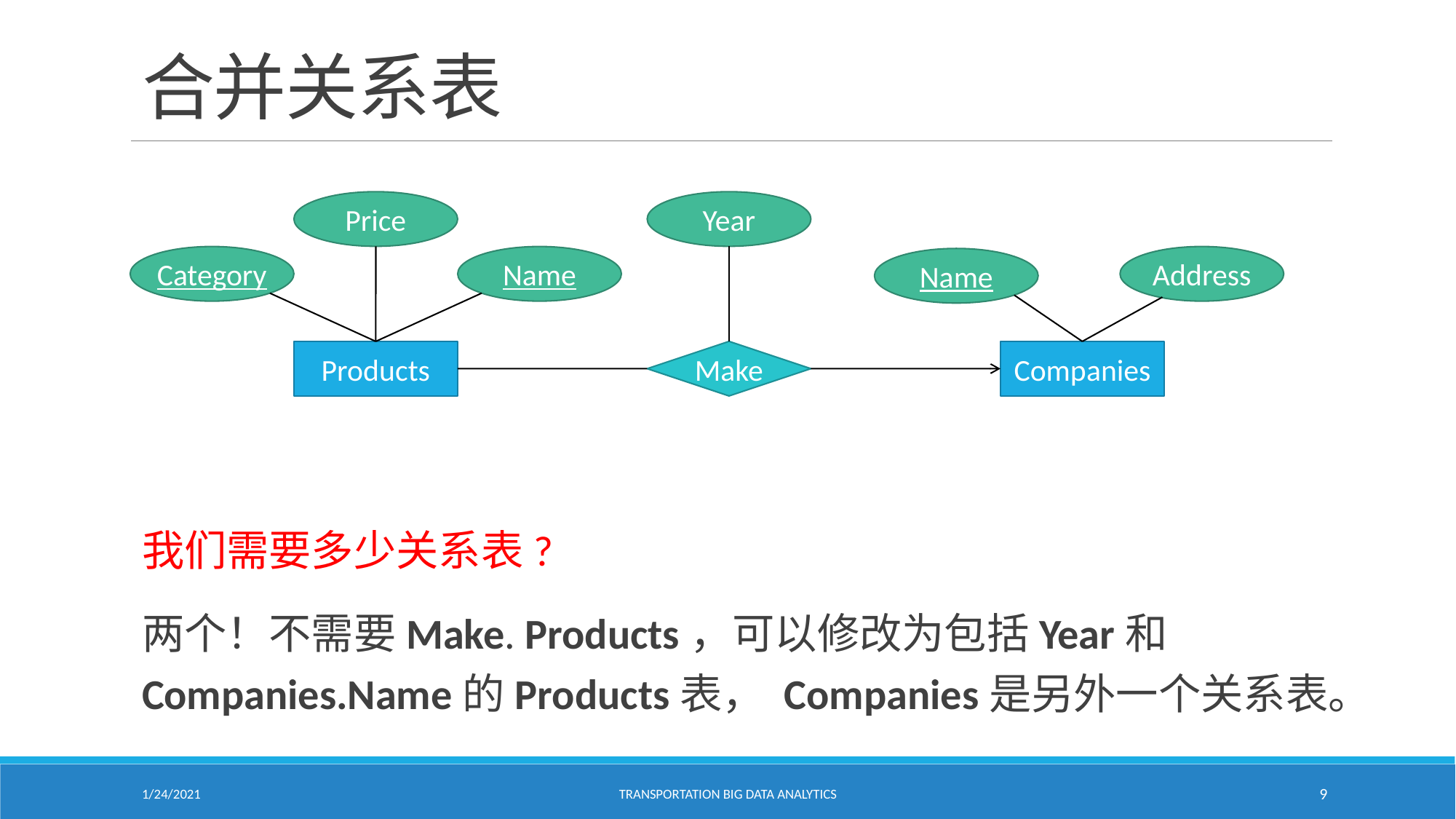

# 合并关系表
Price
Year
Category
Name
Address
Name
Products
Make
Companies
我们需要多少关系表?
两个！不需要Make. Products，可以修改为包括Year和Companies.Name的Products表， Companies是另外一个关系表。
1/24/2021
Transportation Big Data Analytics
9